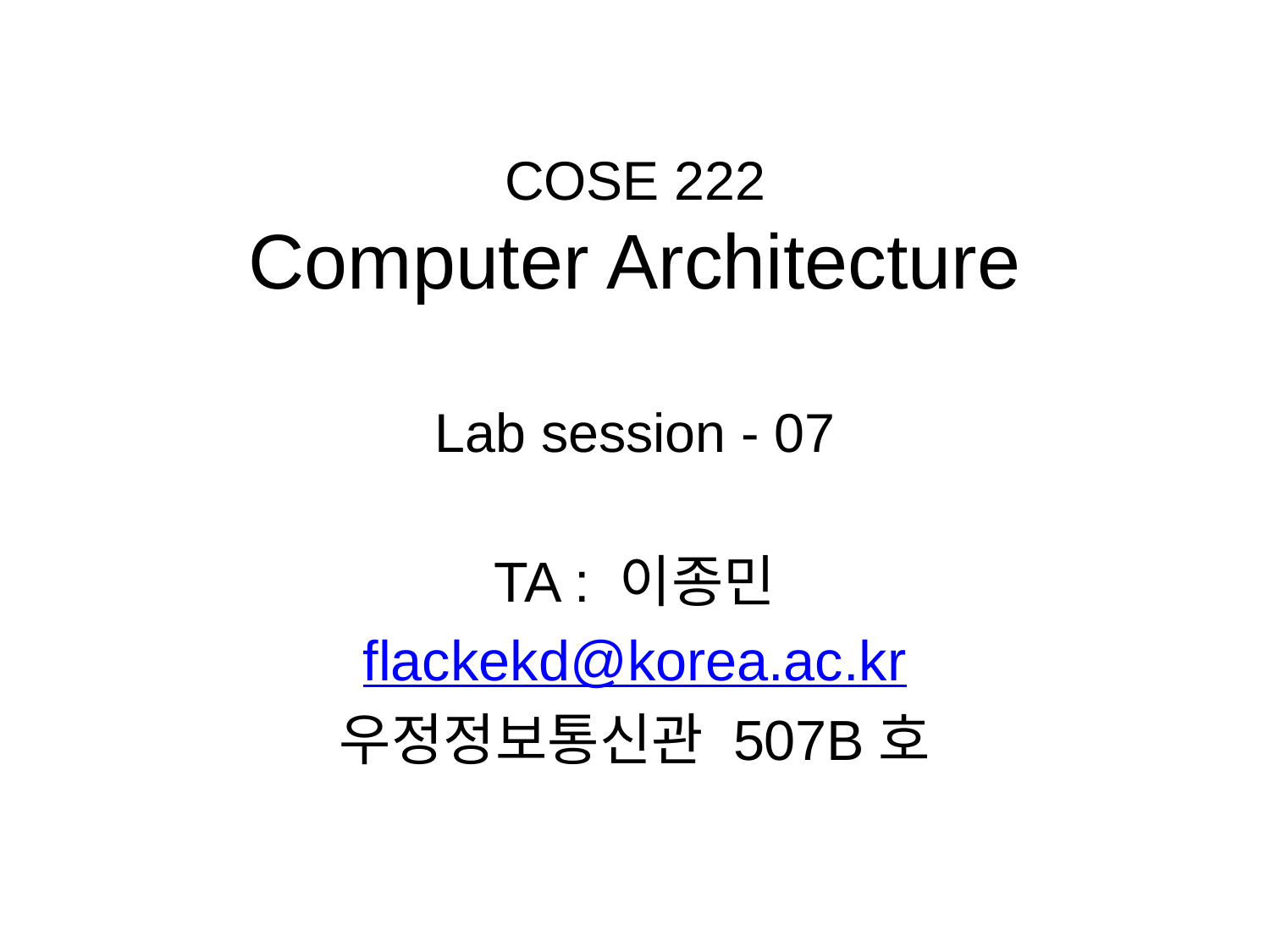

# COSE 222 Computer Architecture Lab session - 07
TA : 이종민
flackekd@korea.ac.kr
우정정보통신관 507B호